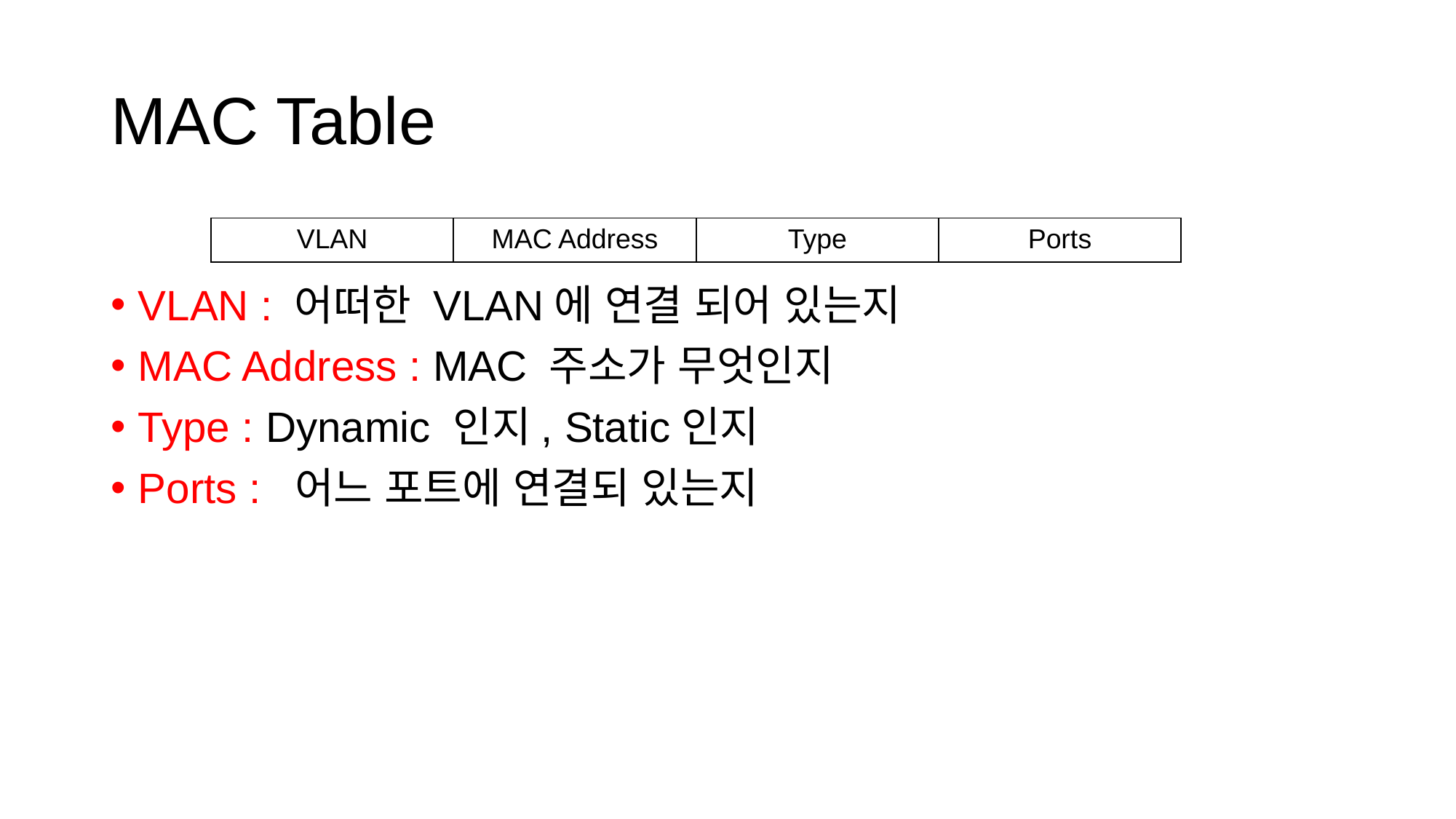

# MAC Table
| VLAN | MAC Address | Type | Ports |
| --- | --- | --- | --- |
VLAN : 어떠한 VLAN에 연결 되어 있는지
MAC Address : MAC 주소가 무엇인지
Type : Dynamic 인지, Static인지
Ports :  어느 포트에 연결되 있는지